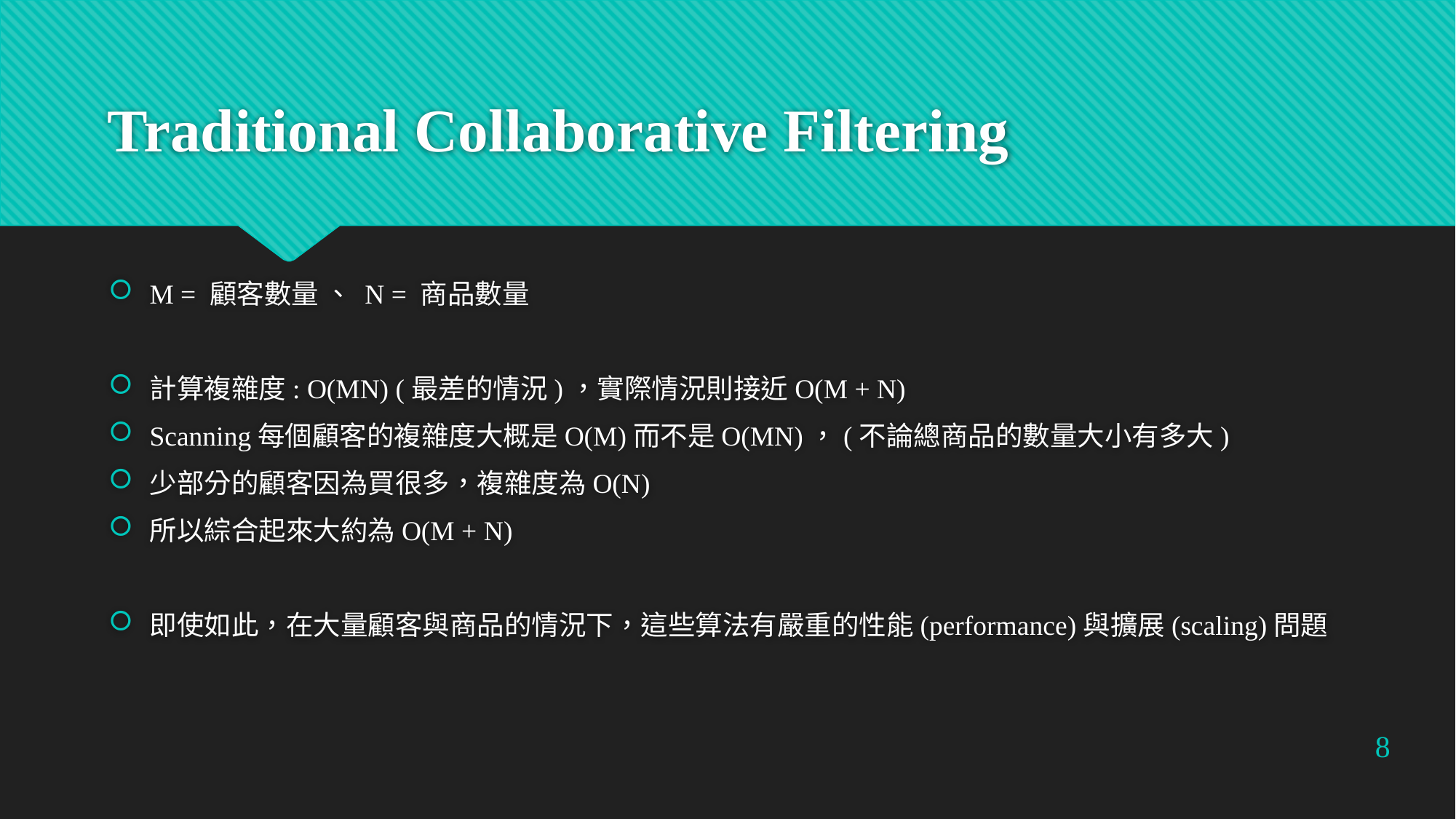

# Traditional Collaborative Filtering
M = 顧客數量 、 N = 商品數量

計算複雜度: O(MN) (最差的情況)，實際情況則接近O(M + N)
Scanning每個顧客的複雜度大概是O(M)而不是O(MN)，(不論總商品的數量大小有多大)
少部分的顧客因為買很多，複雜度為O(N)
所以綜合起來大約為O(M + N)

即使如此，在大量顧客與商品的情況下，這些算法有嚴重的性能(performance)與擴展(scaling)問題

8